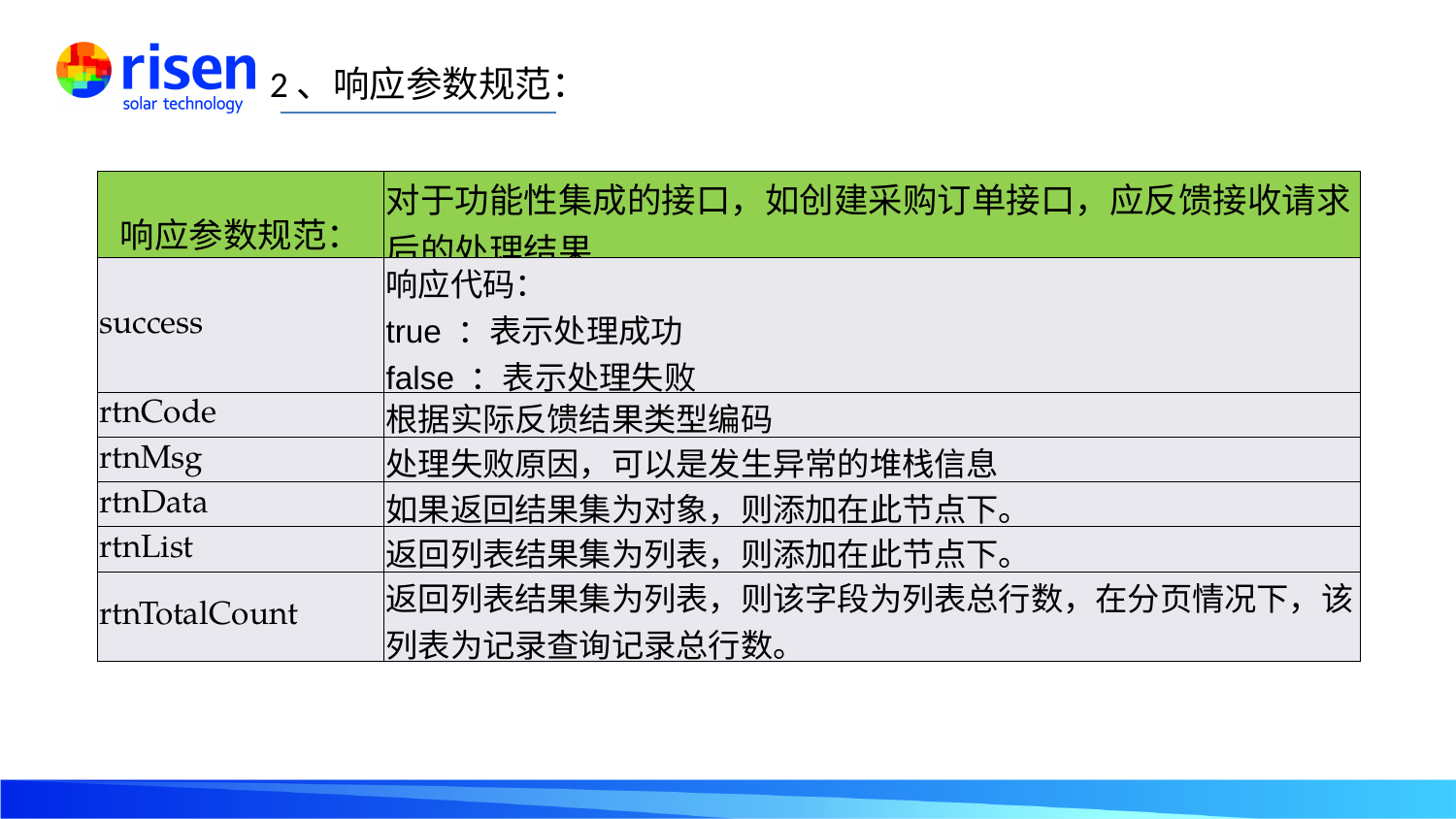

2、响应参数规范：
| 响应参数规范： | 对于功能性集成的接口，如创建采购订单接口，应反馈接收请求后的处理结果 |
| --- | --- |
| success | 响应代码： true ：表示处理成功 false ：表示处理失败 |
| rtnCode | 根据实际反馈结果类型编码 |
| rtnMsg | 处理失败原因，可以是发生异常的堆栈信息 |
| rtnData | 如果返回结果集为对象，则添加在此节点下。 |
| rtnList | 返回列表结果集为列表，则添加在此节点下。 |
| rtnTotalCount | 返回列表结果集为列表，则该字段为列表总行数，在分页情况下，该列表为记录查询记录总行数。 |